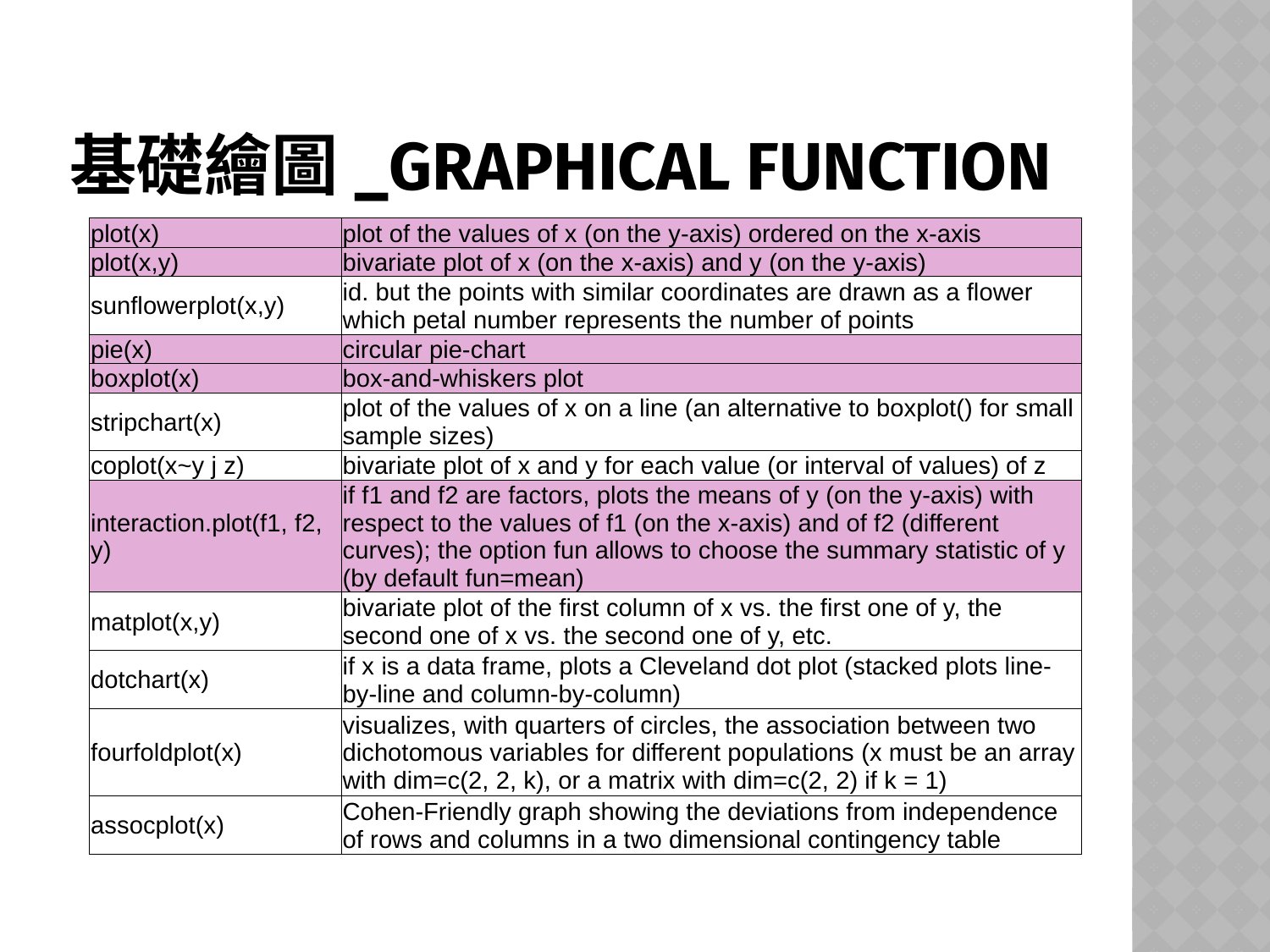

# 基礎繪圖_graphical function
| plot(x) | plot of the values of x (on the y-axis) ordered on the x-axis |
| --- | --- |
| plot(x,y) | bivariate plot of x (on the x-axis) and y (on the y-axis) |
| sunflowerplot(x,y) | id. but the points with similar coordinates are drawn as a flower which petal number represents the number of points |
| pie(x) | circular pie-chart |
| boxplot(x) | box-and-whiskers plot |
| stripchart(x) | plot of the values of x on a line (an alternative to boxplot() for small sample sizes) |
| coplot(x~y j z) | bivariate plot of x and y for each value (or interval of values) of z |
| interaction.plot(f1, f2, y) | if f1 and f2 are factors, plots the means of y (on the y-axis) with respect to the values of f1 (on the x-axis) and of f2 (different curves); the option fun allows to choose the summary statistic of y (by default fun=mean) |
| matplot(x,y) | bivariate plot of the first column of x vs. the first one of y, the second one of x vs. the second one of y, etc. |
| dotchart(x) | if x is a data frame, plots a Cleveland dot plot (stacked plots line-by-line and column-by-column) |
| fourfoldplot(x) | visualizes, with quarters of circles, the association between two dichotomous variables for different populations (x must be an array with dim=c(2, 2, k), or a matrix with dim=c(2, 2) if k = 1) |
| assocplot(x) | Cohen-Friendly graph showing the deviations from independence of rows and columns in a two dimensional contingency table |